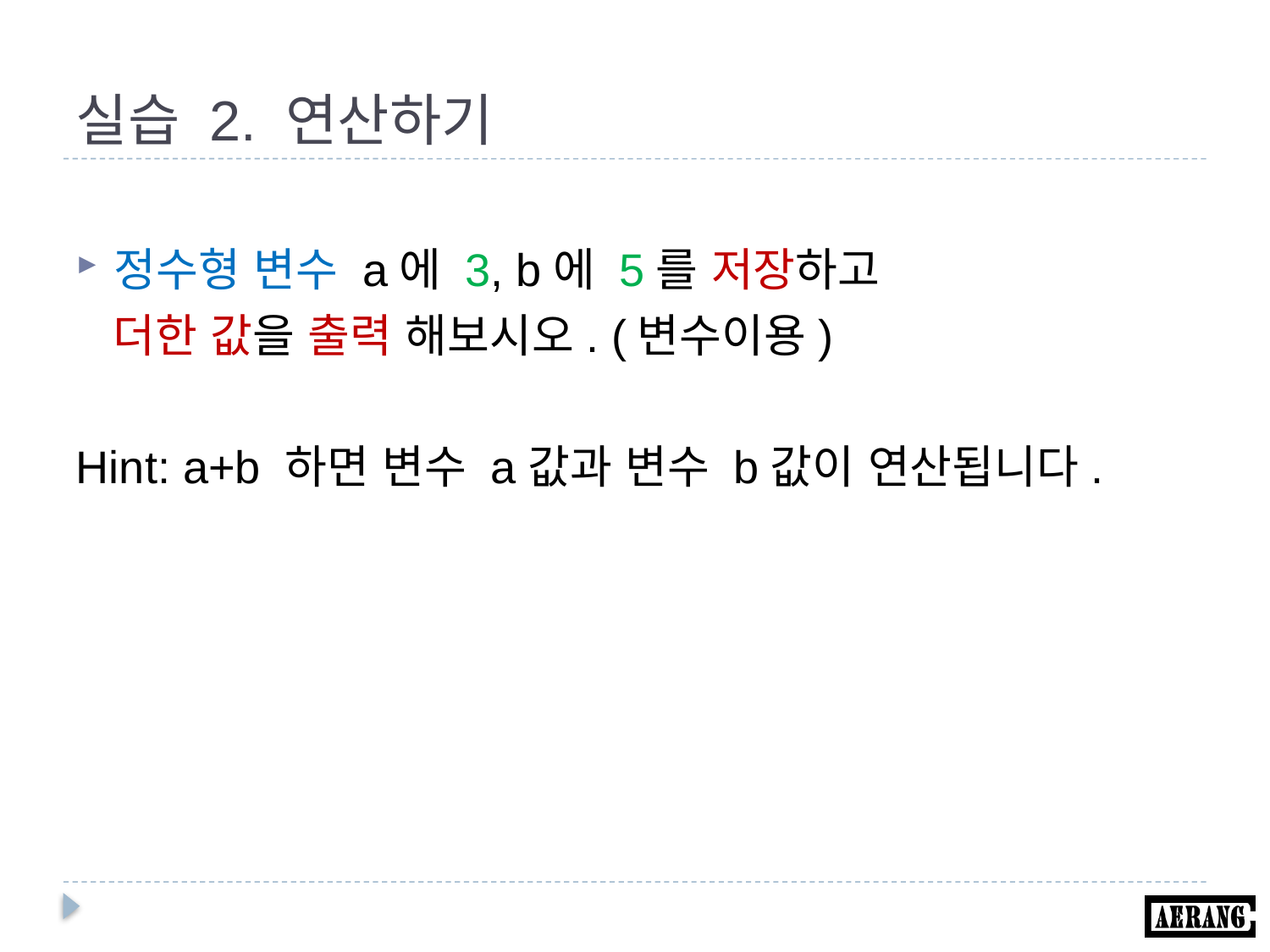

# 실습 2. 연산하기

정수형 변수 a에 3, b에 5를 저장하고
  더한 값을 출력 해보시오. (변수이용)

Hint: a+b 하면 변수 a값과 변수 b값이 연산됩니다.